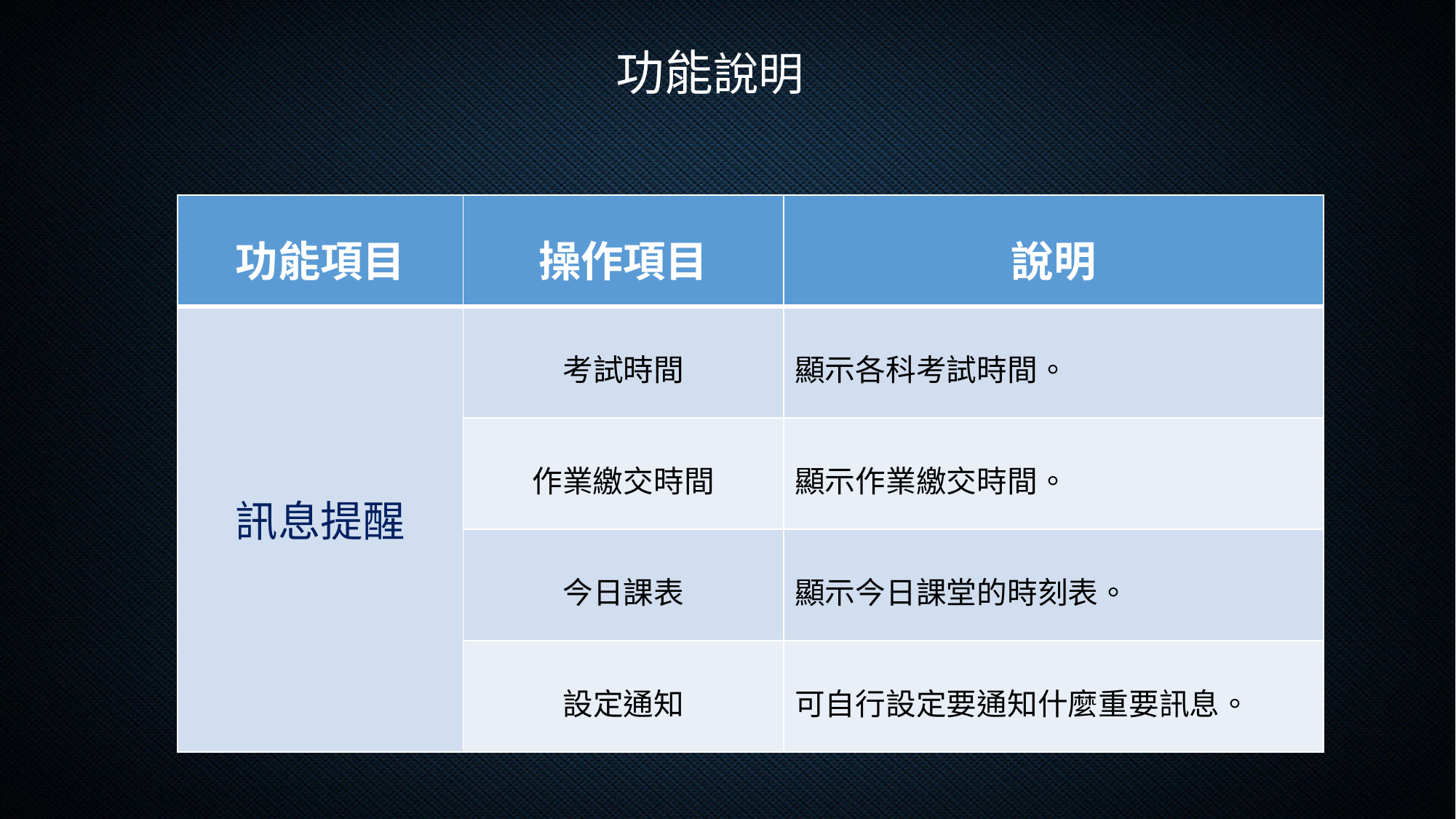

功能說明
| 功能項目 | 操作項目 | 說明 |
| --- | --- | --- |
| 訊息提醒 | 考試時間 | 顯示各科考試時間。 |
|  | 作業繳交時間 | 顯示作業繳交時間。 |
|  | 今日課表 | 顯示今日課堂的時刻表。 |
|  | 設定通知 | 可自行設定要通知什麼重要訊息。 |